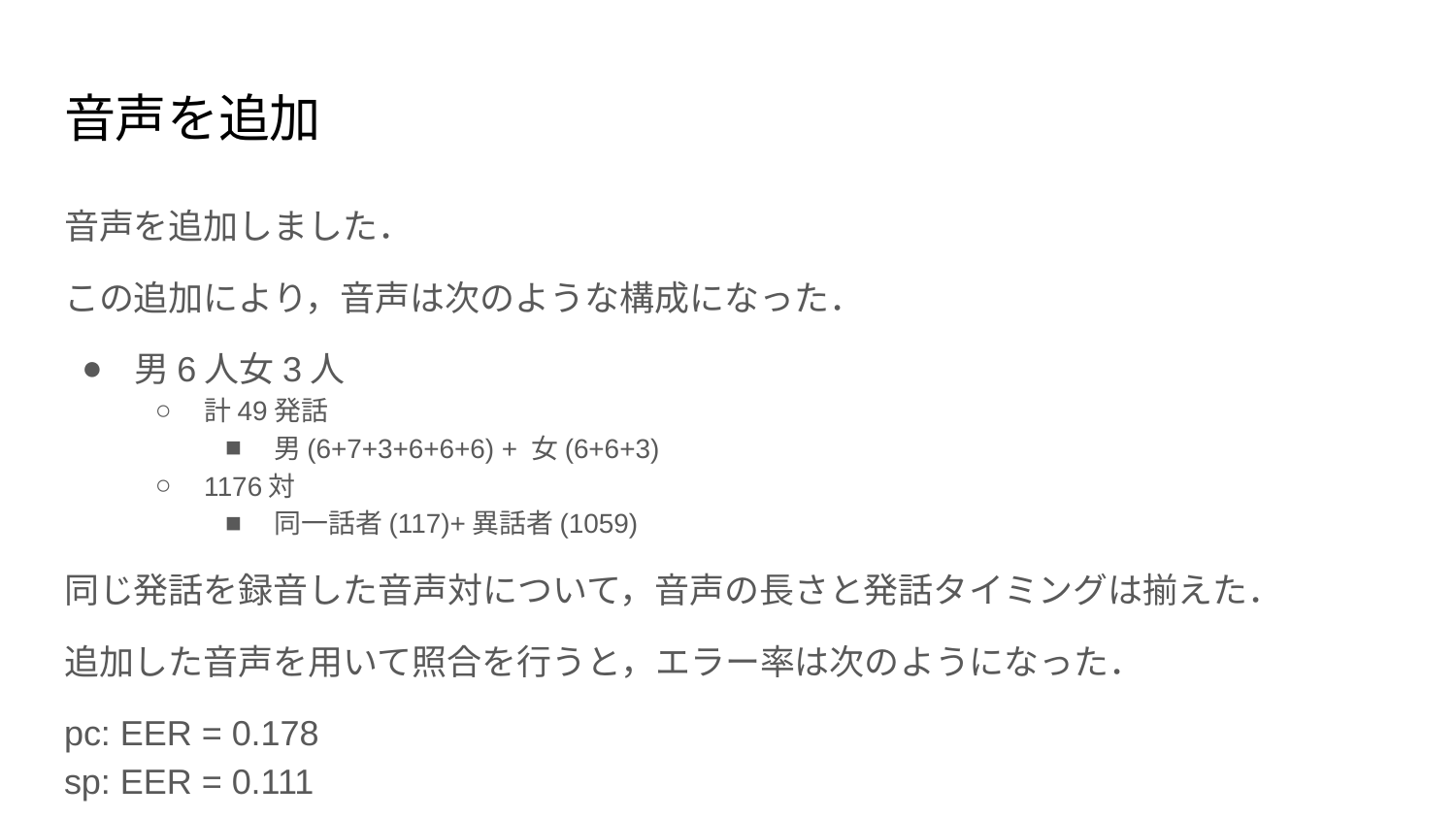

# 音声を追加
音声を追加しました．
この追加により，音声は次のような構成になった．
男6人女3人
計49発話
男(6+7+3+6+6+6) + 女(6+6+3)
1176対
同一話者(117)+異話者(1059)
同じ発話を録音した音声対について，音声の長さと発話タイミングは揃えた．
追加した音声を用いて照合を行うと，エラー率は次のようになった．
pc: EER = 0.178
sp: EER = 0.111